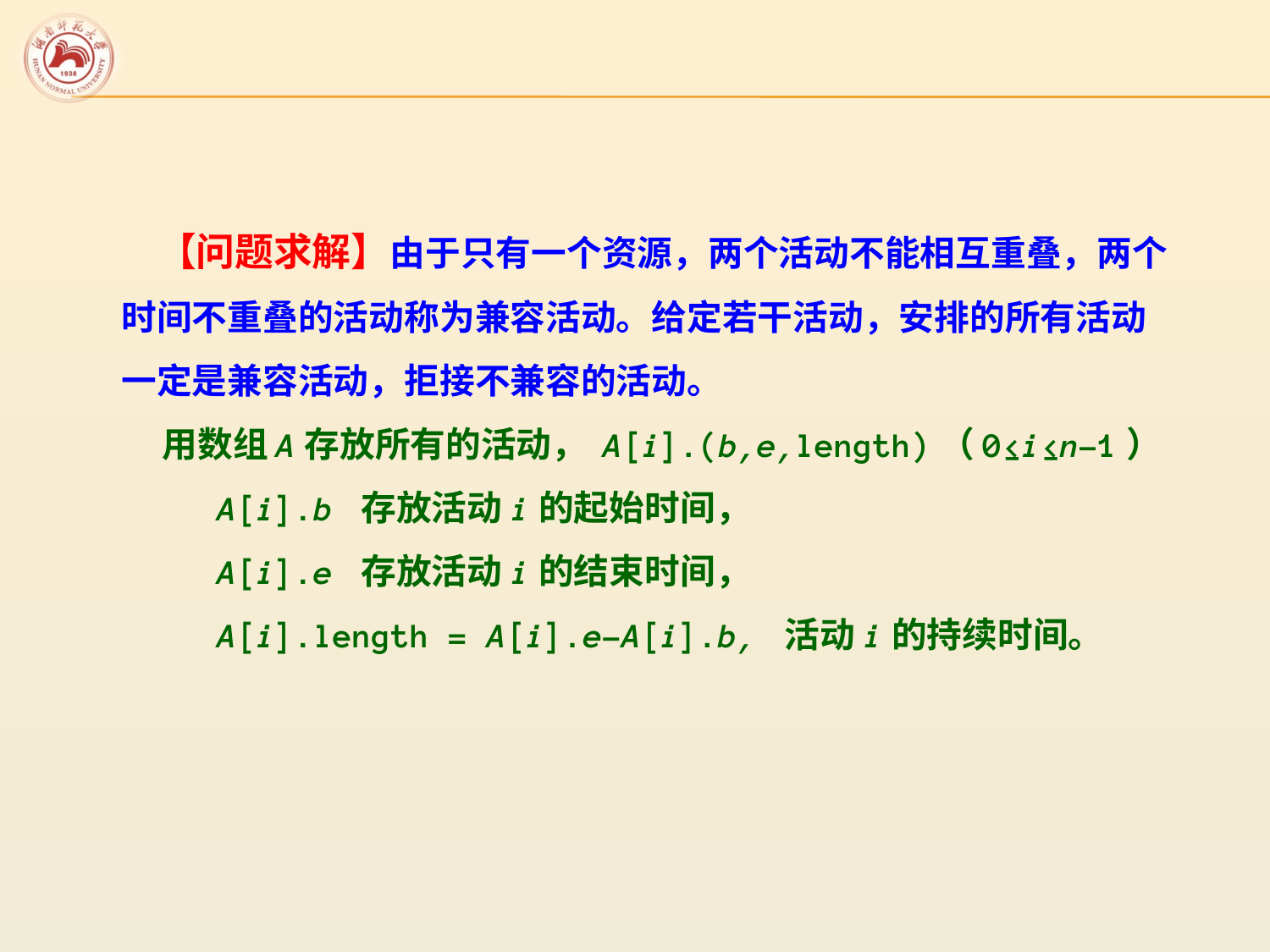

【问题求解】由于只有一个资源，两个活动不能相互重叠，两个时间不重叠的活动称为兼容活动。给定若干活动，安排的所有活动一定是兼容活动，拒接不兼容的活动。
    用数组A存放所有的活动， A[i].(b,e,length)（0≤i≤n-1）
     A[i].b 存放活动i的起始时间，
     A[i].e 存放活动i的结束时间，
     A[i].length = A[i].e-A[i].b, 活动i的持续时间。